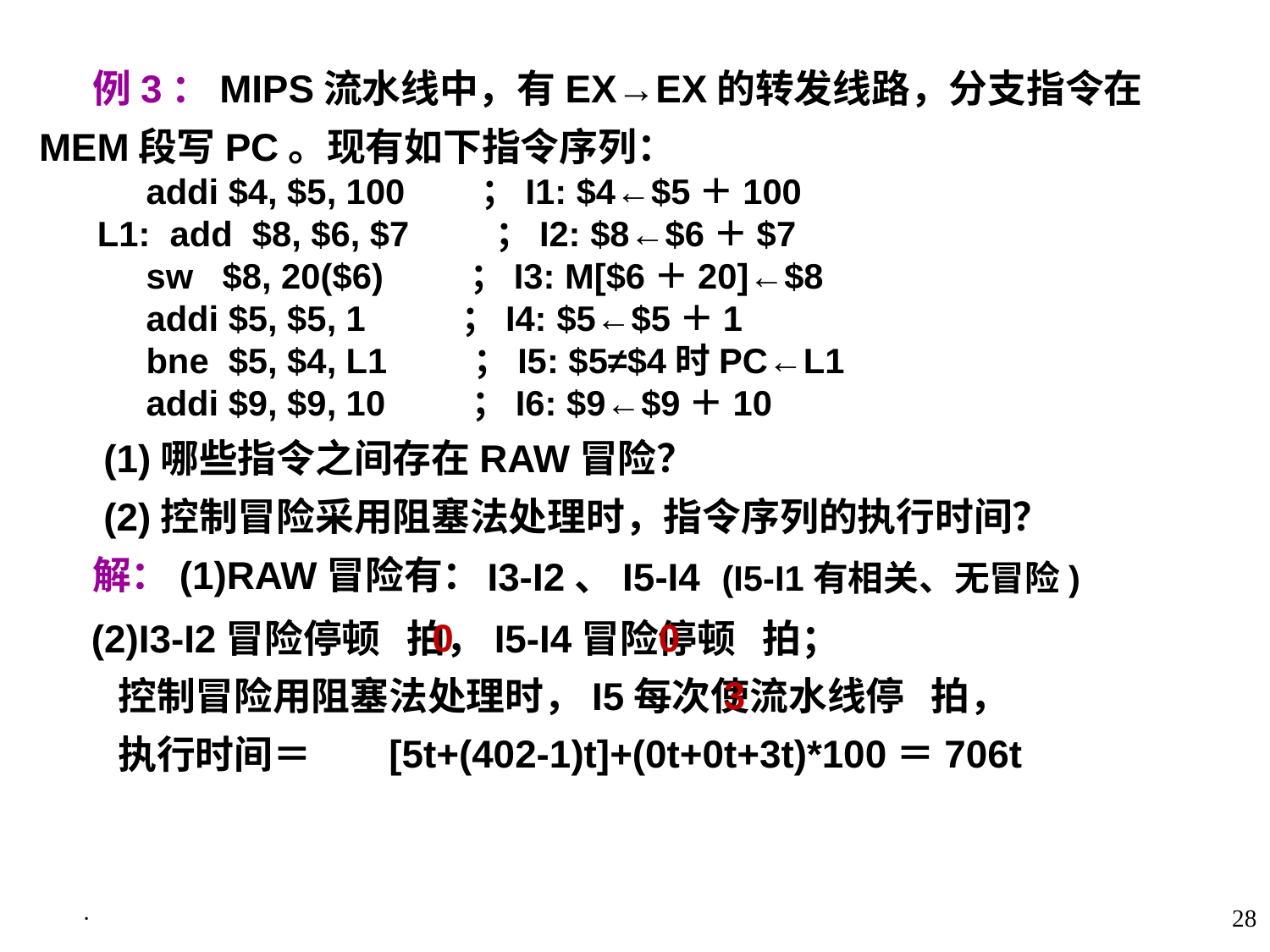

例3：MIPS流水线中，有EX→EX的转发线路，分支指令在MEM段写PC。现有如下指令序列：
           addi $4, $5, 100       ；I1: $4←$5＋100
      L1:  add  $8, $6, $7        ；I2: $8←$6＋$7
           sw   $8, 20($6)        ；I3: M[$6＋20]←$8
           addi $5, $5, 1         ；I4: $5←$5＋1
           bne  $5, $4, L1        ；I5: $5≠$4时PC←L1
           addi $9, $9, 10        ；I6: $9←$9＋10
      (1)哪些指令之间存在RAW冒险？
      (2)控制冒险采用阻塞法处理时，指令序列的执行时间？
     解：(1)RAW冒险有：
I3-I2、I5-I4  (I5-I1有相关、无冒险)
    0                   0
                               3
[5t+(402-1)t]+(0t+0t+3t)*100＝706t
     (2)I3-I2冒险停顿   拍，I5-I4冒险停顿   拍；
        控制冒险用阻塞法处理时，I5每次使流水线停   拍，
        执行时间＝
·
28